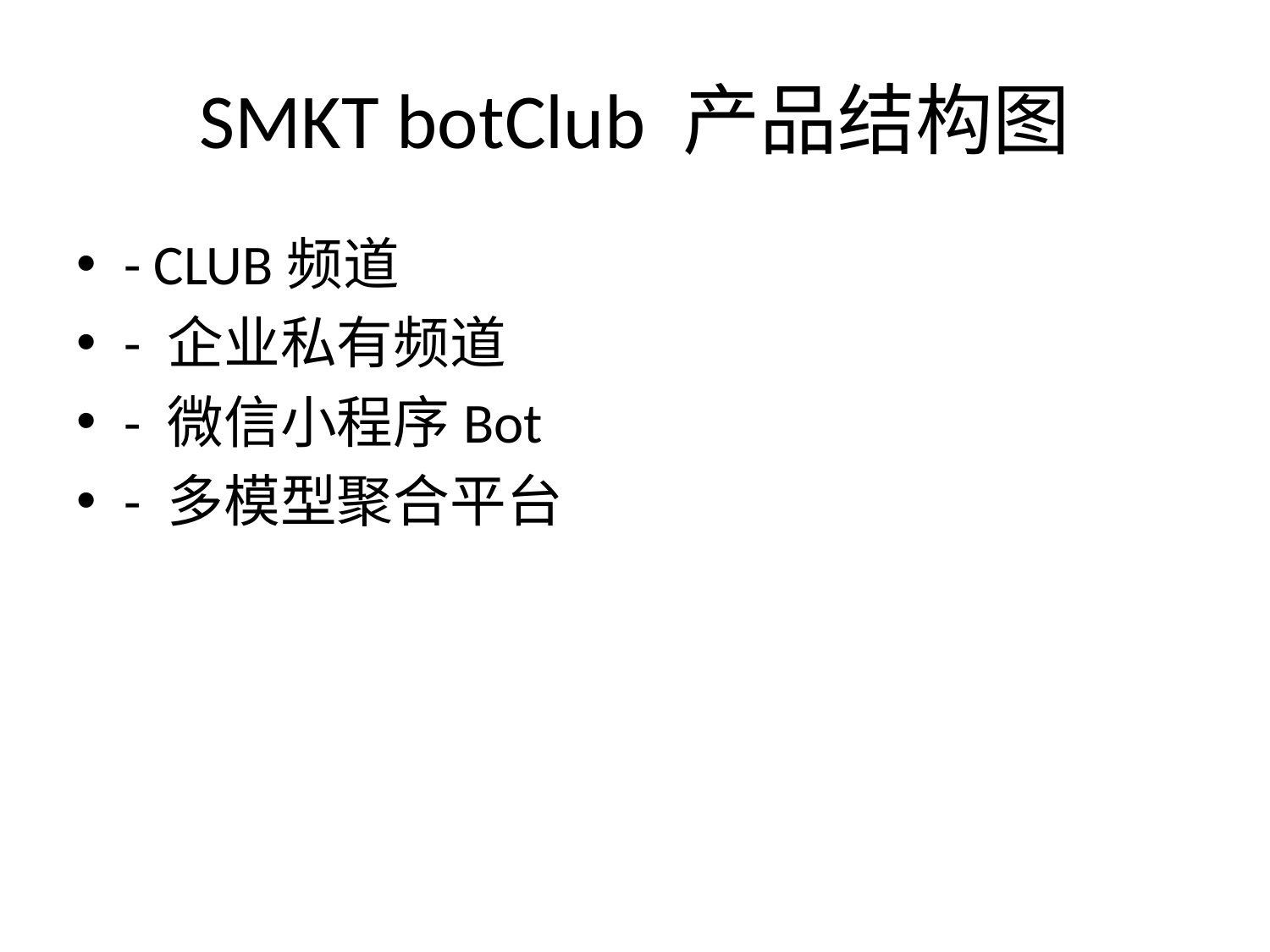

# SMKT botClub 产品结构图
- CLUB频道
- 企业私有频道
- 微信小程序Bot
- 多模型聚合平台